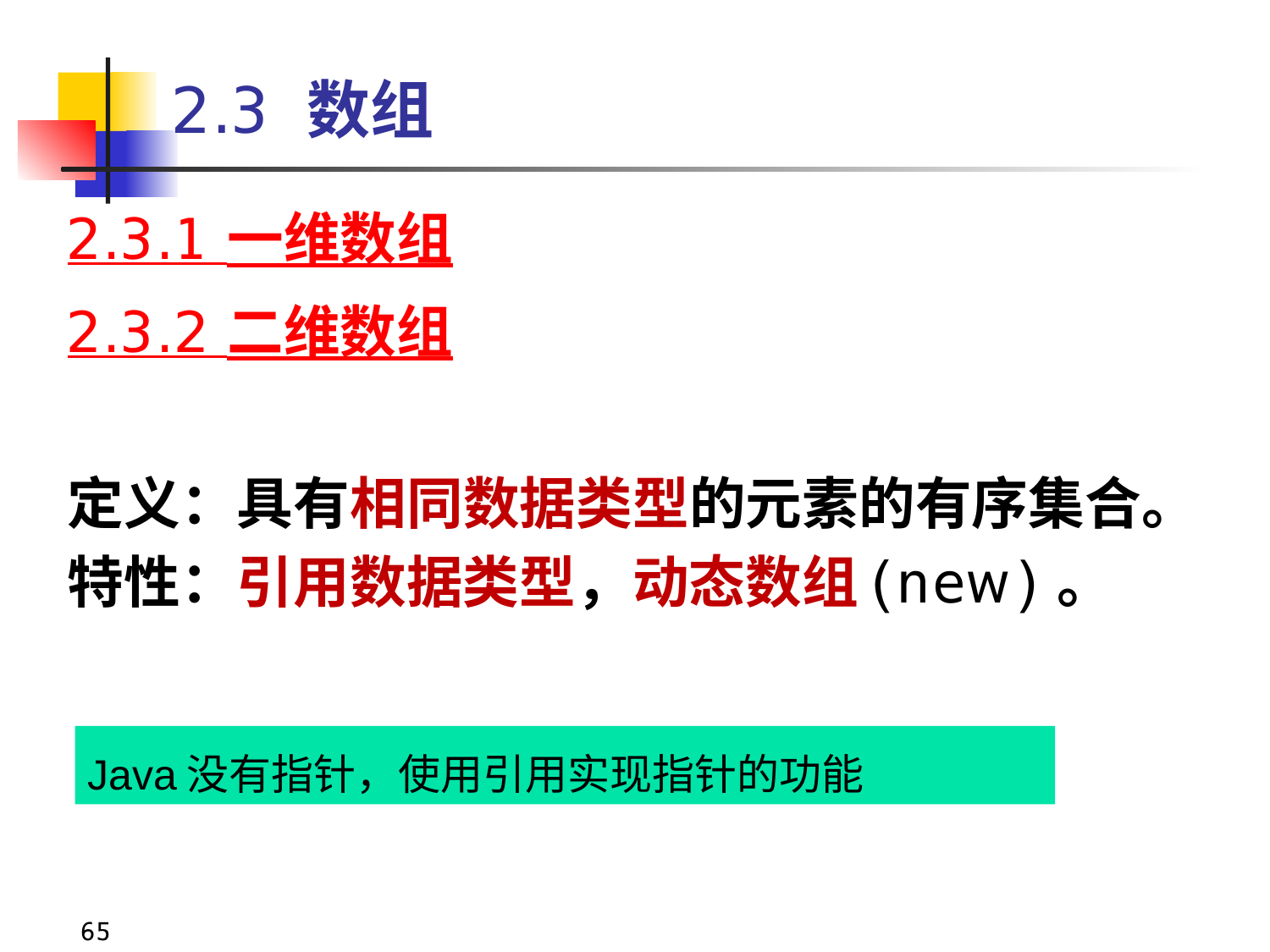

# 2.3 数组
2.3.1 一维数组
2.3.2 二维数组

定义：具有相同数据类型的元素的有序集合。
特性：引用数据类型，动态数组(new)。
Java没有指针，使用引用实现指针的功能
65